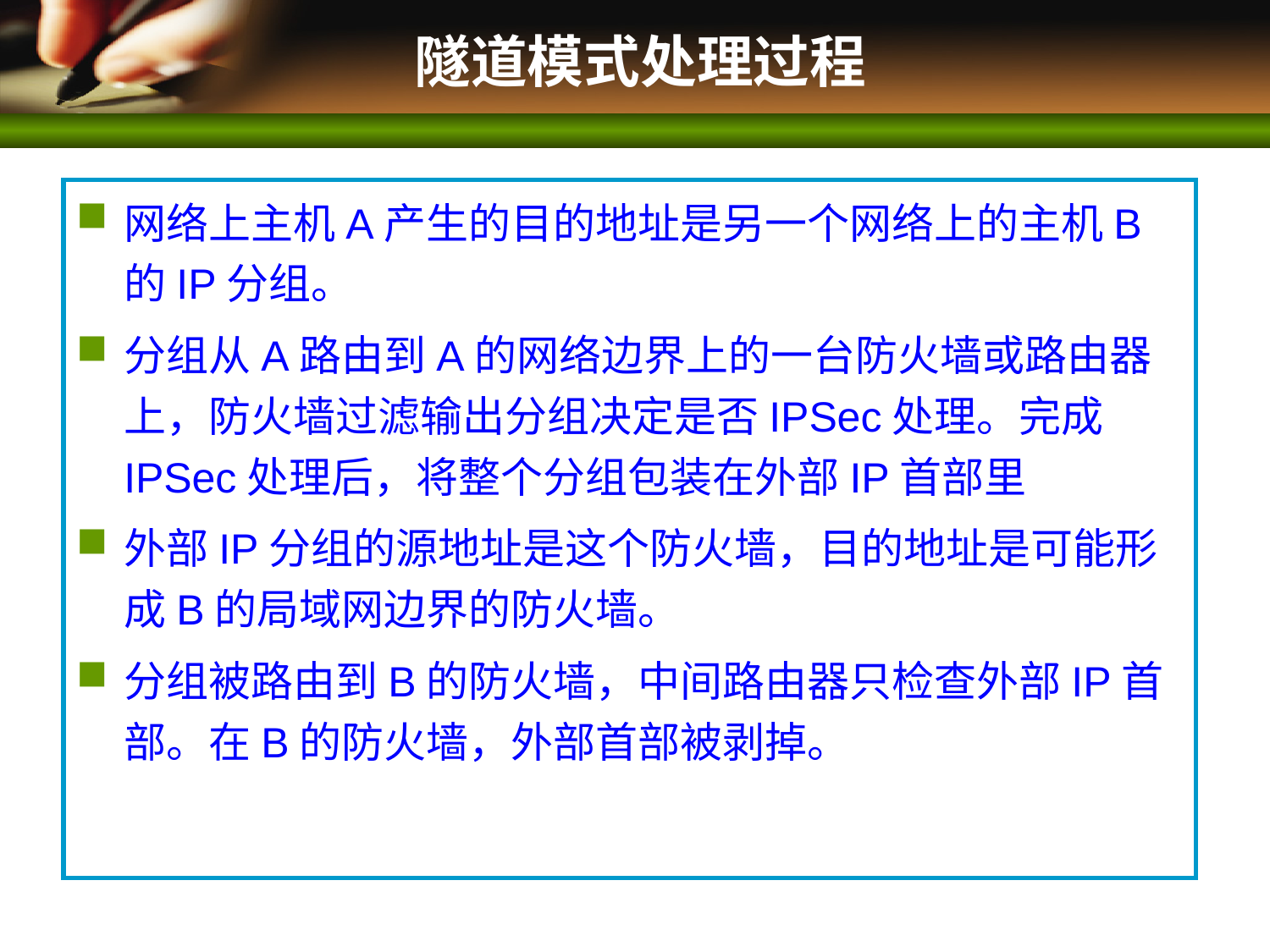

# 隧道模式处理过程
网络上主机A产生的目的地址是另一个网络上的主机B的IP分组。
分组从A路由到A的网络边界上的一台防火墙或路由器上，防火墙过滤输出分组决定是否IPSec处理。完成IPSec处理后，将整个分组包装在外部IP首部里
外部IP分组的源地址是这个防火墙，目的地址是可能形成B的局域网边界的防火墙。
分组被路由到B的防火墙，中间路由器只检查外部IP首部。在B的防火墙，外部首部被剥掉。